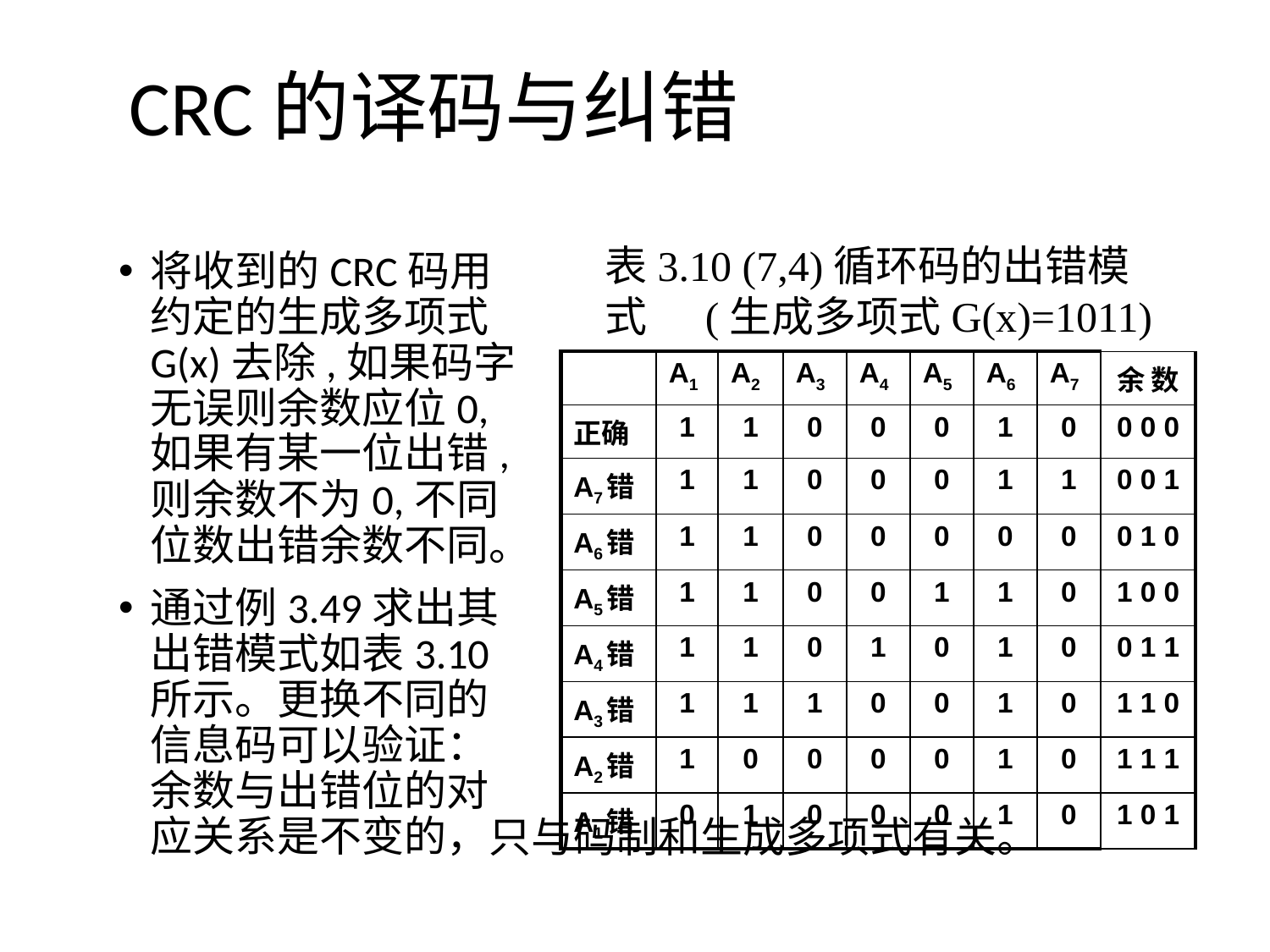

# CRC的译码与纠错
表3.10 (7,4)循环码的出错模式     (生成多项式G(x)=1011)
将收到的CRC码用约定的生成多项式G(x)去除,如果码字无误则余数应位0,如果有某一位出错,则余数不为0,不同位数出错余数不同。
通过例3.49求出其出错模式如表3.10所示。更换不同的信息码可以验证：余数与出错位的对应关系是不变的，
|  | A1 | A2 | A3 | A4 | A5 | A6 | A7 | 余 数 |
| --- | --- | --- | --- | --- | --- | --- | --- | --- |
| 正确 | 1 | 1 | 0 | 0 | 0 | 1 | 0 | 0 0 0 |
| A7错 | 1 | 1 | 0 | 0 | 0 | 1 | 1 | 0 0 1 |
| A6错 | 1 | 1 | 0 | 0 | 0 | 0 | 0 | 0 1 0 |
| A5错 | 1 | 1 | 0 | 0 | 1 | 1 | 0 | 1 0 0 |
| A4错 | 1 | 1 | 0 | 1 | 0 | 1 | 0 | 0 1 1 |
| A3错 | 1 | 1 | 1 | 0 | 0 | 1 | 0 | 1 1 0 |
| A2错 | 1 | 0 | 0 | 0 | 0 | 1 | 0 | 1 1 1 |
| A1错 | 0 | 1 | 0 | 0 | 0 | 1 | 0 | 1 0 1 |
只与码制和生成多项式有关。